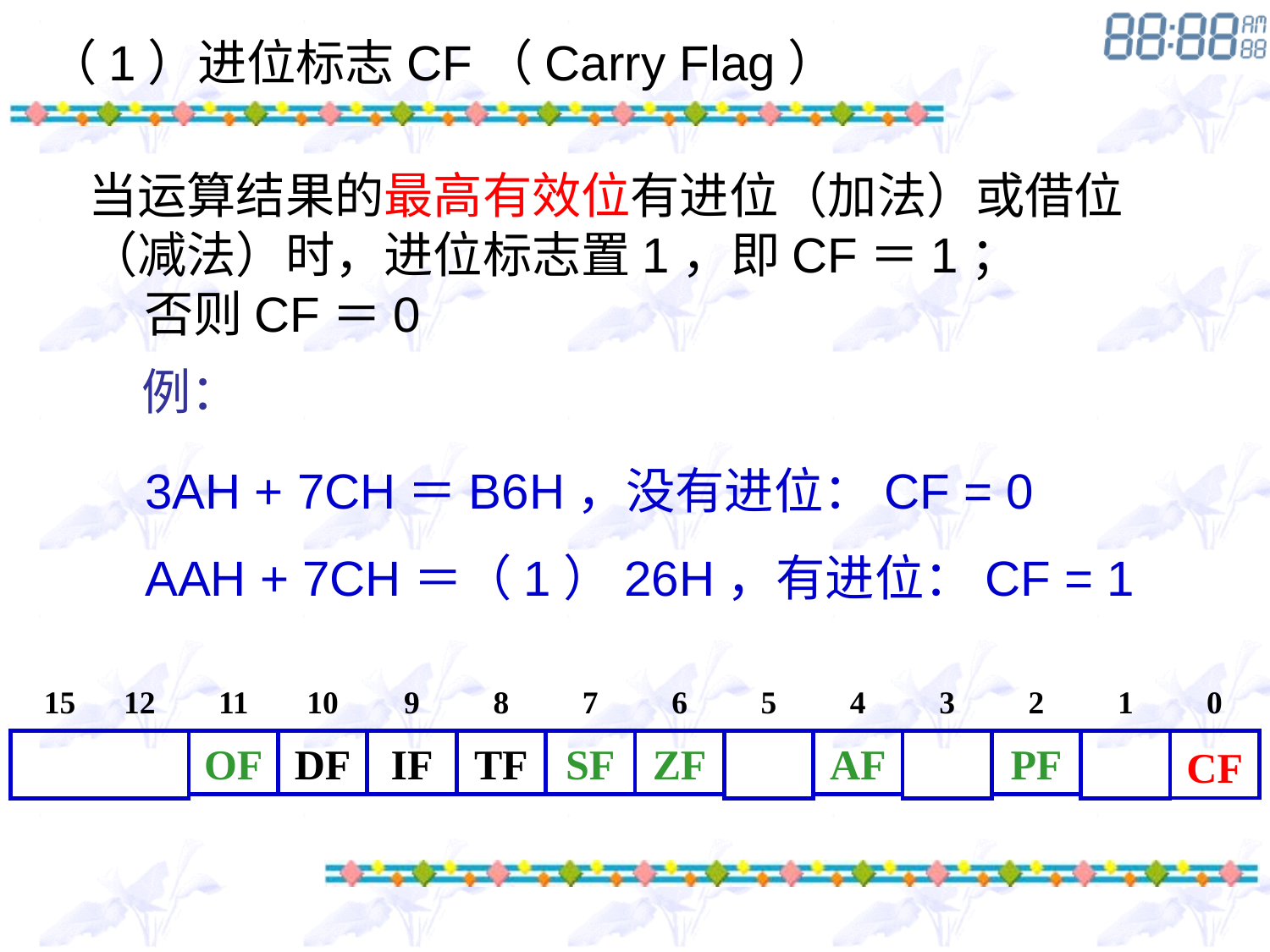

（1）进位标志CF（Carry Flag）
当运算结果的最高有效位有进位（加法）或借位（减法）时，进位标志置1，即CF＝1；
    否则CF＝0
例：
3AH + 7CH＝B6H，没有进位：CF = 0
AAH + 7CH＝（1）26H，有进位：CF = 1
15      12
11
10
9
8
7
6
5
4
3
2
1
0

OF
DF
IF
TF
SF
ZF

AF

PF

CF